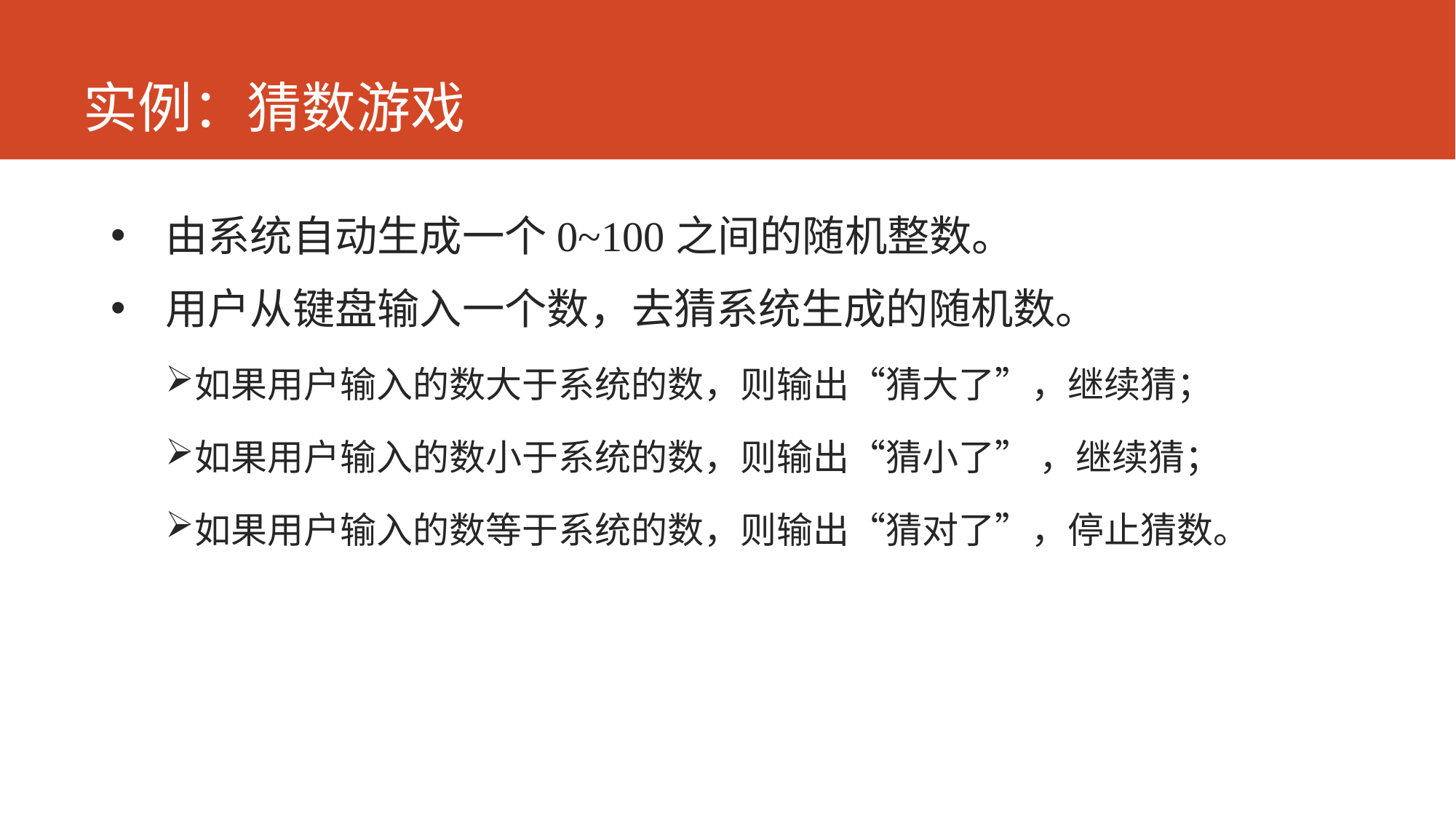

# 实例：猜数游戏
由系统自动生成一个0~100之间的随机整数。
用户从键盘输入一个数，去猜系统生成的随机数。
如果用户输入的数大于系统的数，则输出“猜大了”，继续猜；
如果用户输入的数小于系统的数，则输出“猜小了” ，继续猜；
如果用户输入的数等于系统的数，则输出“猜对了”，停止猜数。